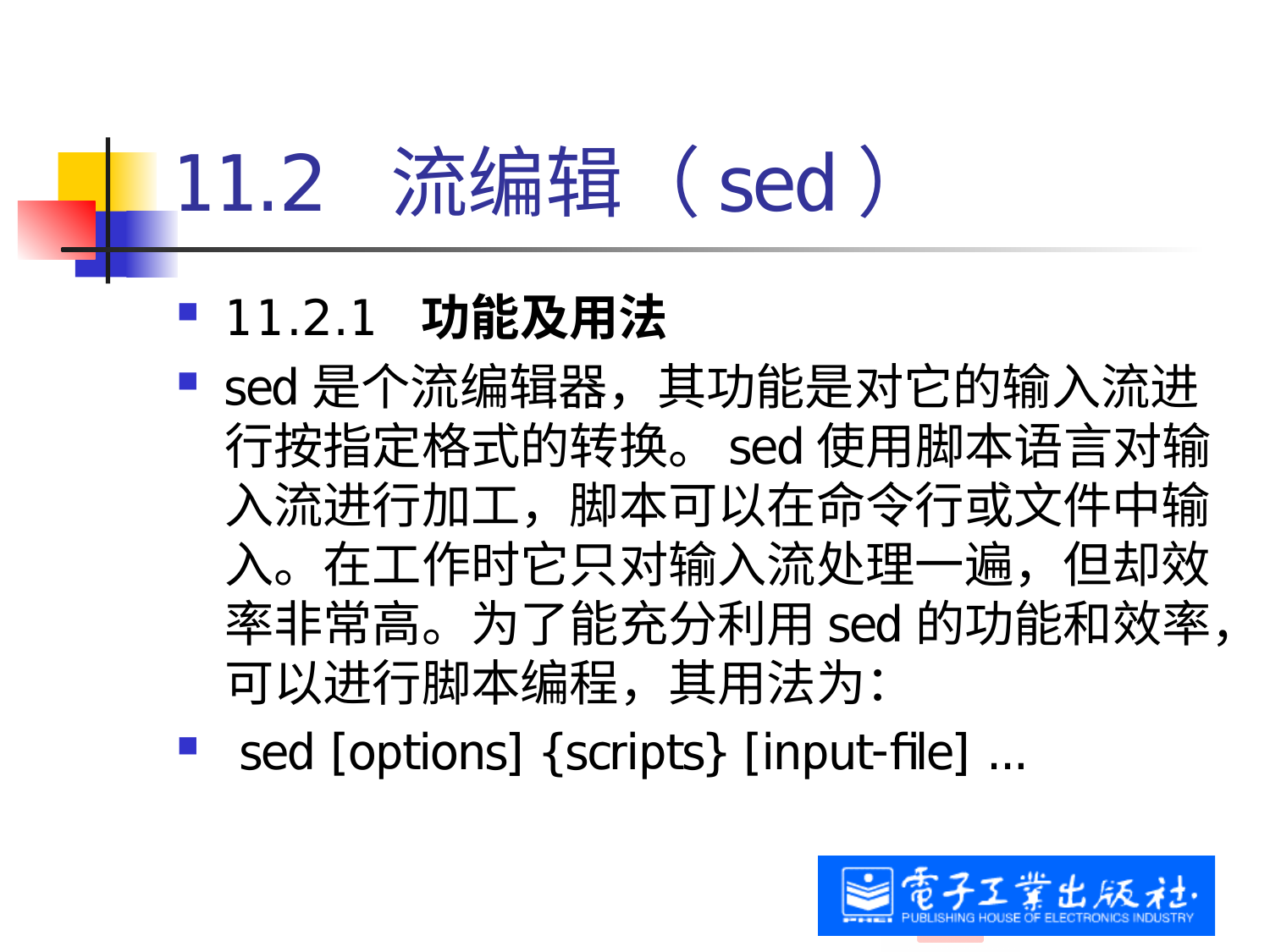

# 11.2  流编辑（sed）
11.2.1  功能及用法
sed是个流编辑器，其功能是对它的输入流进行按指定格式的转换。sed使用脚本语言对输入流进行加工，脚本可以在命令行或文件中输入。在工作时它只对输入流处理一遍，但却效率非常高。为了能充分利用sed的功能和效率，可以进行脚本编程，其用法为：
 sed [options] {scripts} [input-file] …